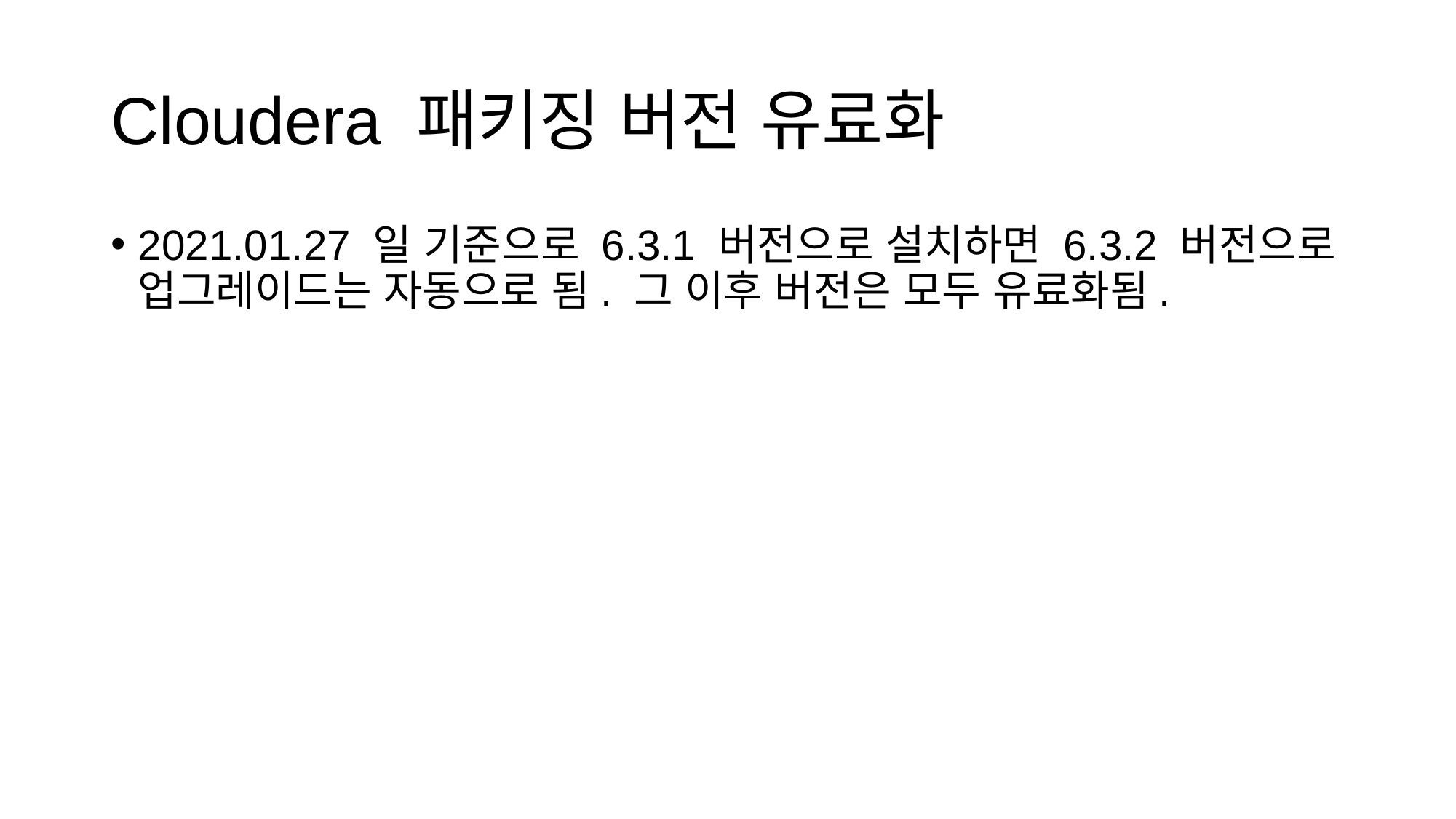

# Cloudera 패키징 버전 유료화
2021.01.27 일 기준으로 6.3.1 버전으로 설치하면 6.3.2 버전으로 업그레이드는 자동으로 됨. 그 이후 버전은 모두 유료화됨.